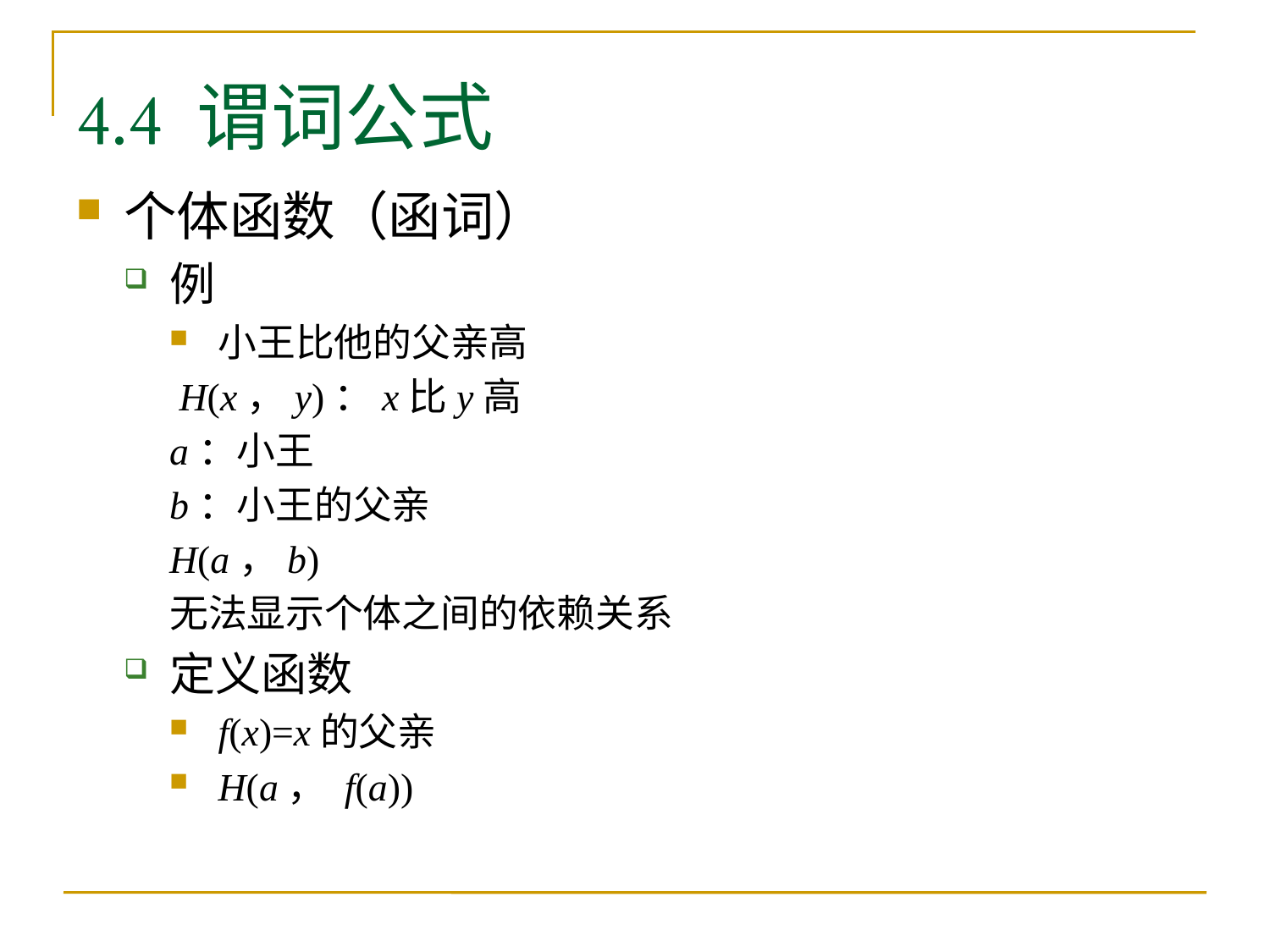

# 4.4 谓词公式
个体函数（函词）
例
小王比他的父亲高
 H(x，y)：x比y高
a：小王
b：小王的父亲
H(a，b)
无法显示个体之间的依赖关系
定义函数
f(x)=x的父亲
H(a， f(a))